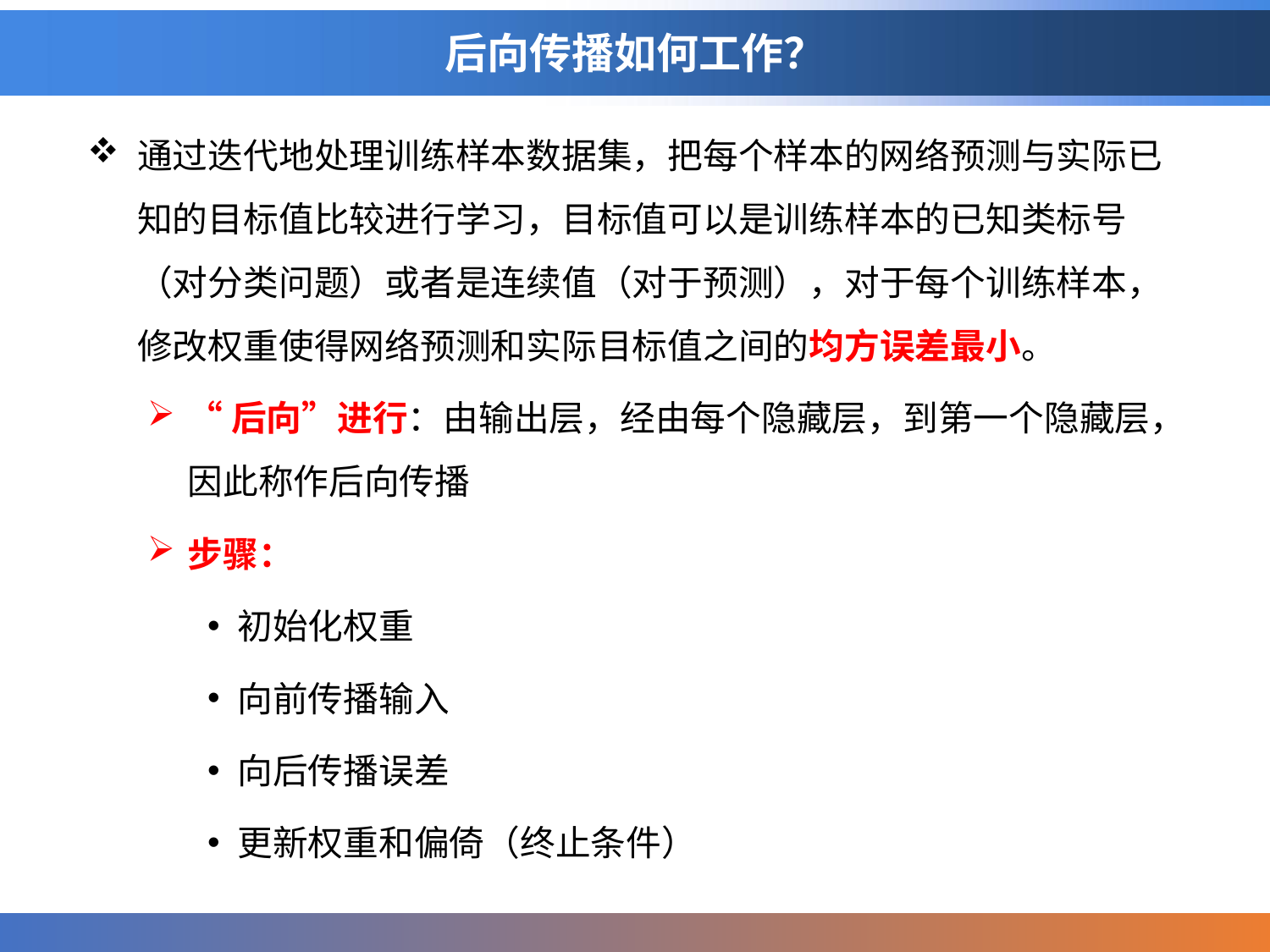

# 后向传播如何工作？
通过迭代地处理训练样本数据集，把每个样本的网络预测与实际已知的目标值比较进行学习，目标值可以是训练样本的已知类标号（对分类问题）或者是连续值（对于预测），对于每个训练样本，修改权重使得网络预测和实际目标值之间的均方误差最小。
“后向”进行：由输出层，经由每个隐藏层，到第一个隐藏层，因此称作后向传播
步骤：
初始化权重
向前传播输入
向后传播误差
更新权重和偏倚（终止条件）